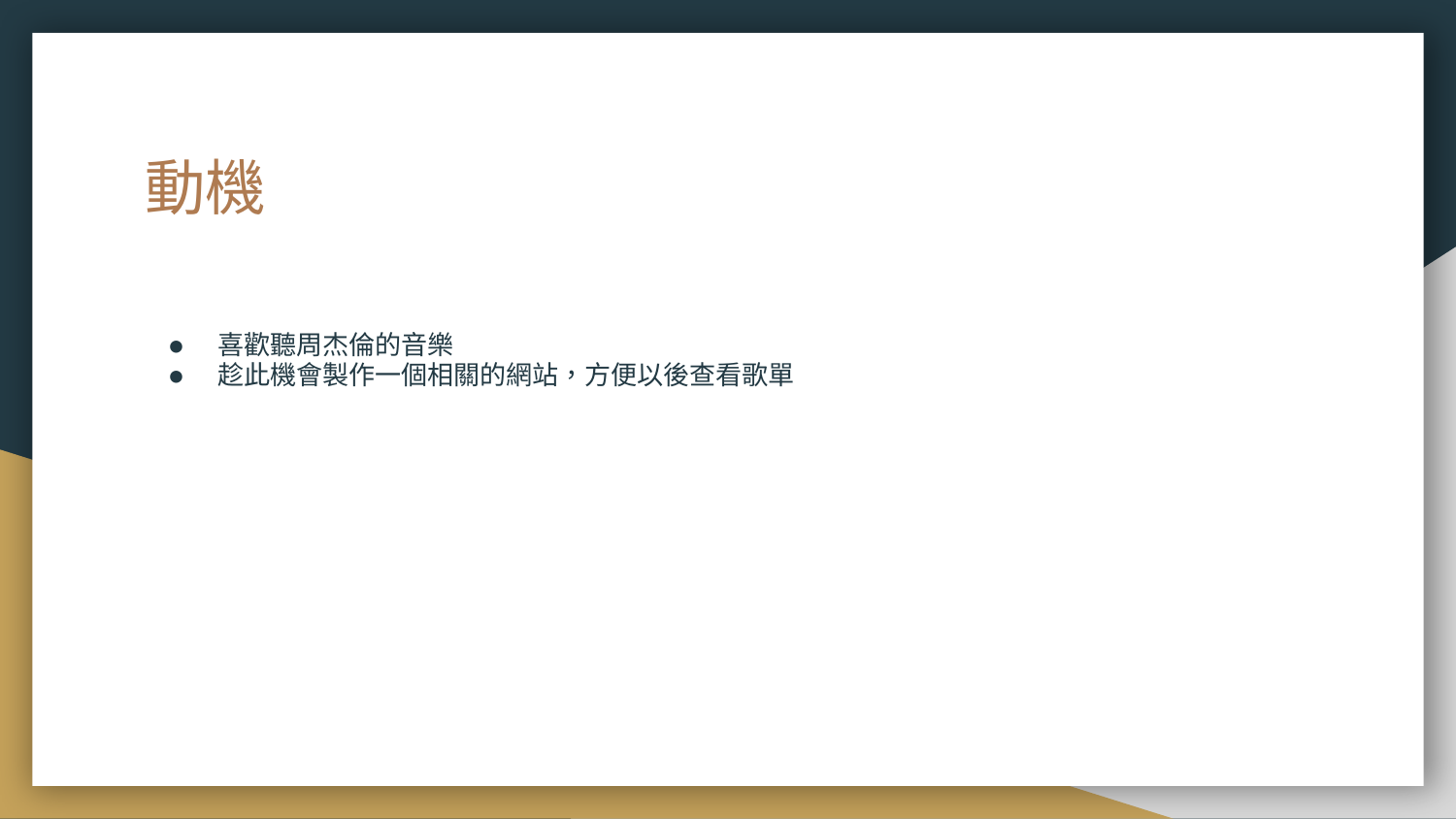

# 動機
喜歡聽周杰倫的音樂
趁此機會製作一個相關的網站，方便以後查看歌單